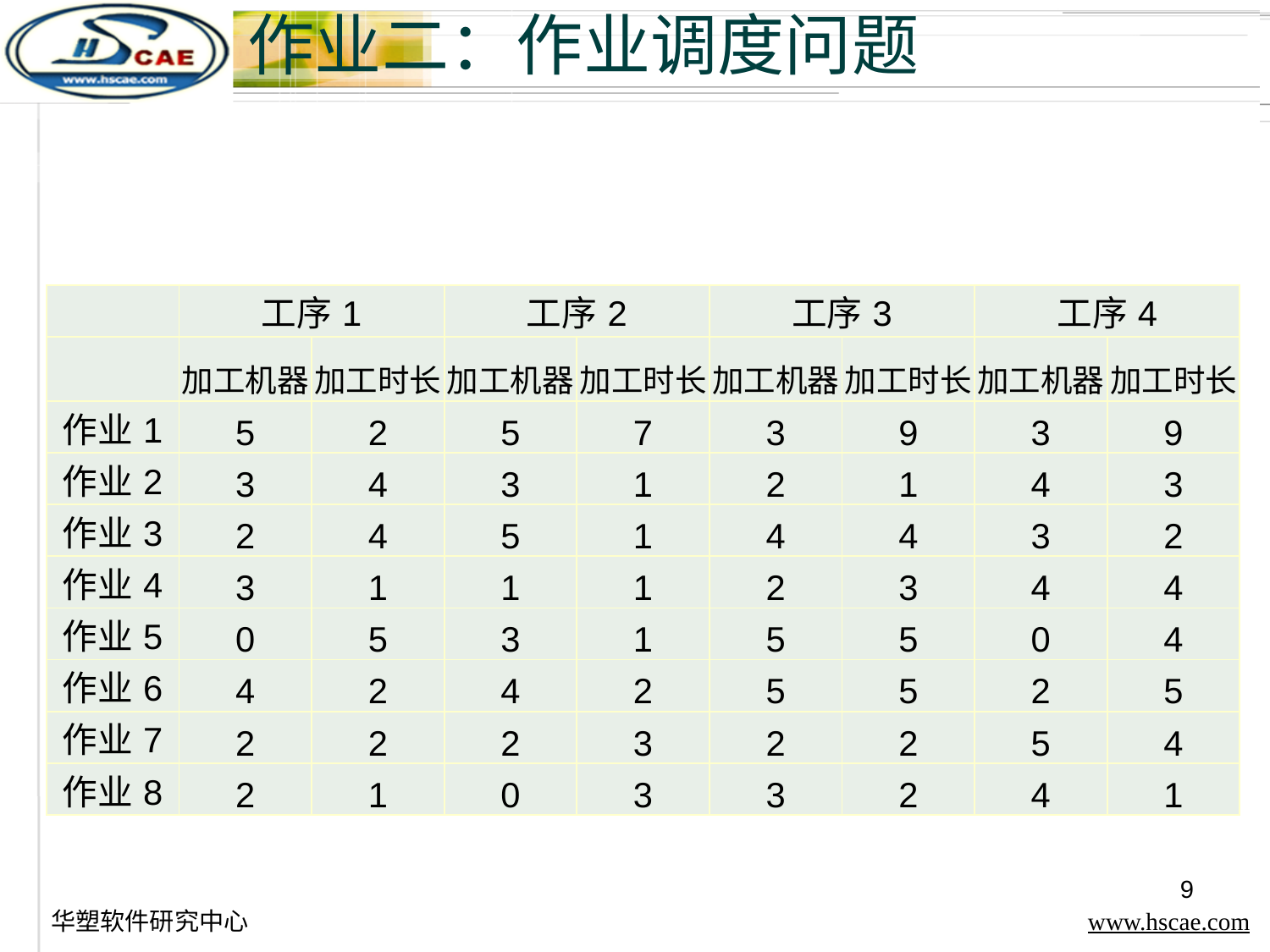

# 作业二：作业调度问题
|  | 工序1 |  | 工序2 |  | 工序3 |  | 工序4 |  |
| --- | --- | --- | --- | --- | --- | --- | --- | --- |
|  | 加工机器 | 加工时长 | 加工机器 | 加工时长 | 加工机器 | 加工时长 | 加工机器 | 加工时长 |
| 作业1 | 5 | 2 | 5 | 7 | 3 | 9 | 3 | 9 |
| 作业2 | 3 | 4 | 3 | 1 | 2 | 1 | 4 | 3 |
| 作业3 | 2 | 4 | 5 | 1 | 4 | 4 | 3 | 2 |
| 作业4 | 3 | 1 | 1 | 1 | 2 | 3 | 4 | 4 |
| 作业5 | 0 | 5 | 3 | 1 | 5 | 5 | 0 | 4 |
| 作业6 | 4 | 2 | 4 | 2 | 5 | 5 | 2 | 5 |
| 作业7 | 2 | 2 | 2 | 3 | 2 | 2 | 5 | 4 |
| 作业8 | 2 | 1 | 0 | 3 | 3 | 2 | 4 | 1 |
9